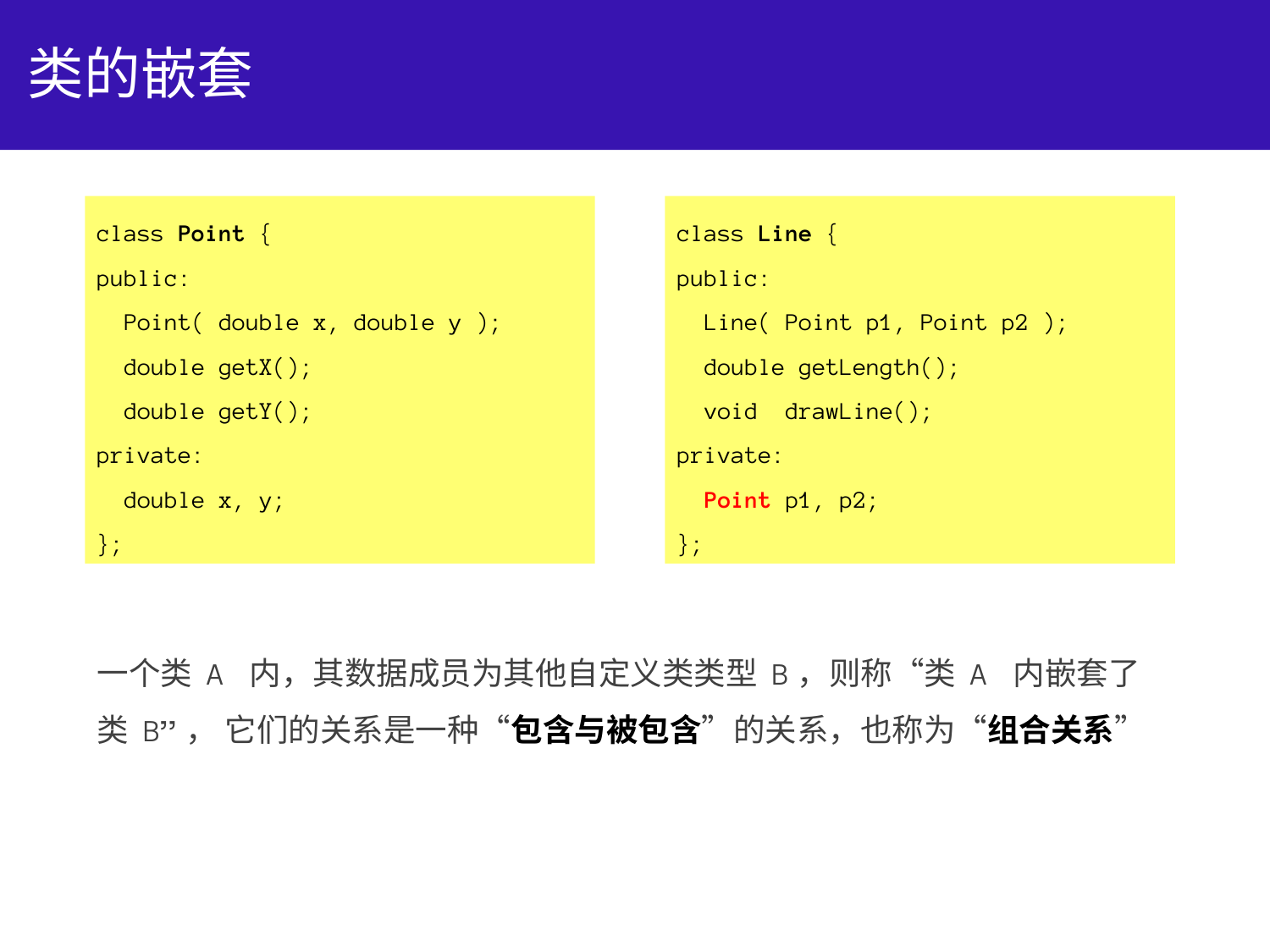

# 类的嵌套
class Point {
public:
  Point( double x, double y );
  double getX();
  double getY();
private:
  double x, y;
};
class Line {
public:
  Line( Point p1, Point p2 );
  double getLength();
  void  drawLine();
private:
  Point p1, p2;
};
一个类 A 内，其数据成员为其他自定义类类型 B，则称“类 A 内嵌套了类 B”， 它们的关系是一种“包含与被包含”的关系，也称为“组合关系”
56